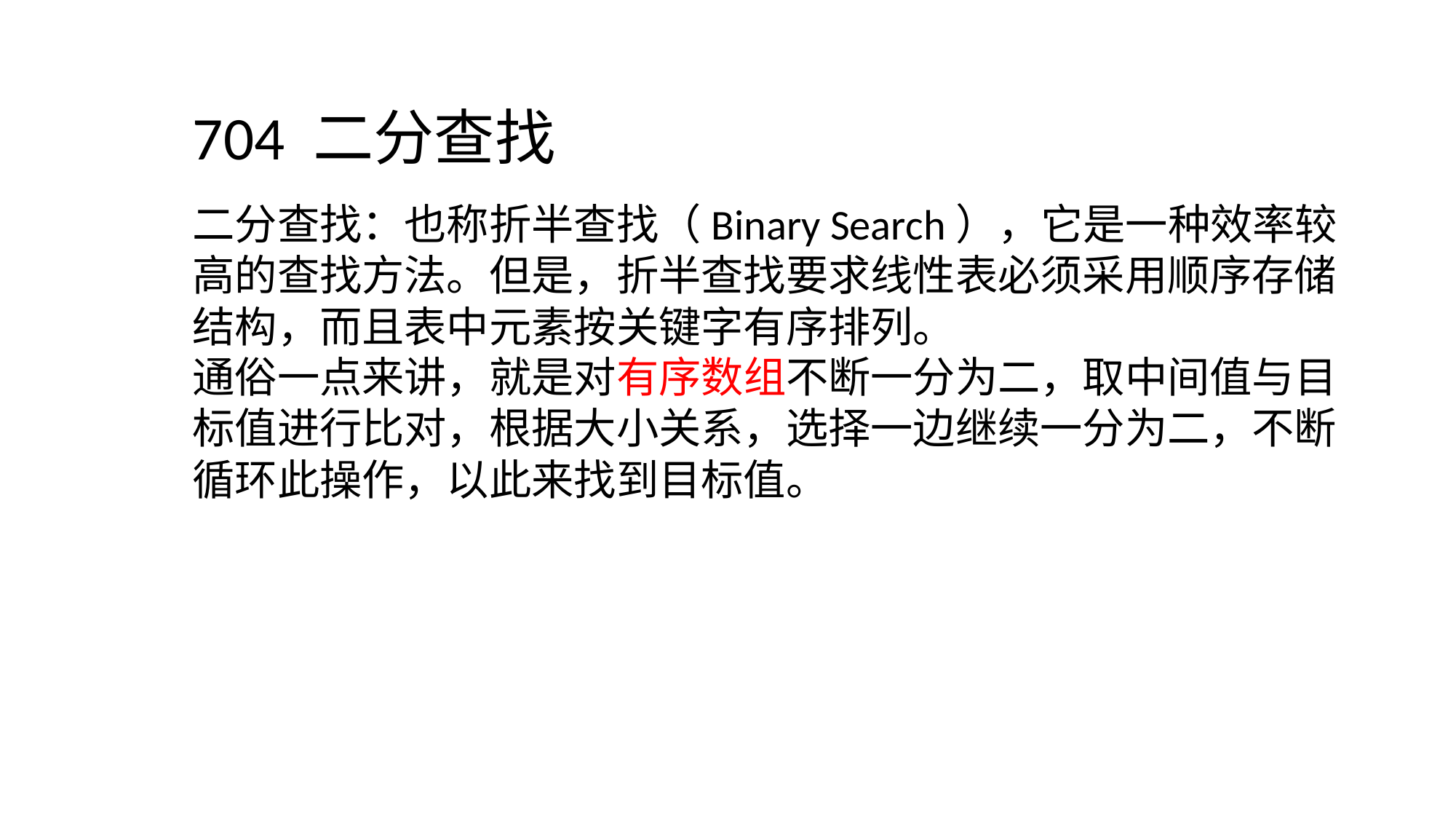

# 704 二分查找
二分查找：也称折半查找（Binary Search），它是一种效率较高的查找方法。但是，折半查找要求线性表必须采用顺序存储结构，而且表中元素按关键字有序排列。
通俗一点来讲，就是对有序数组不断一分为二，取中间值与目标值进行比对，根据大小关系，选择一边继续一分为二，不断循环此操作，以此来找到目标值。